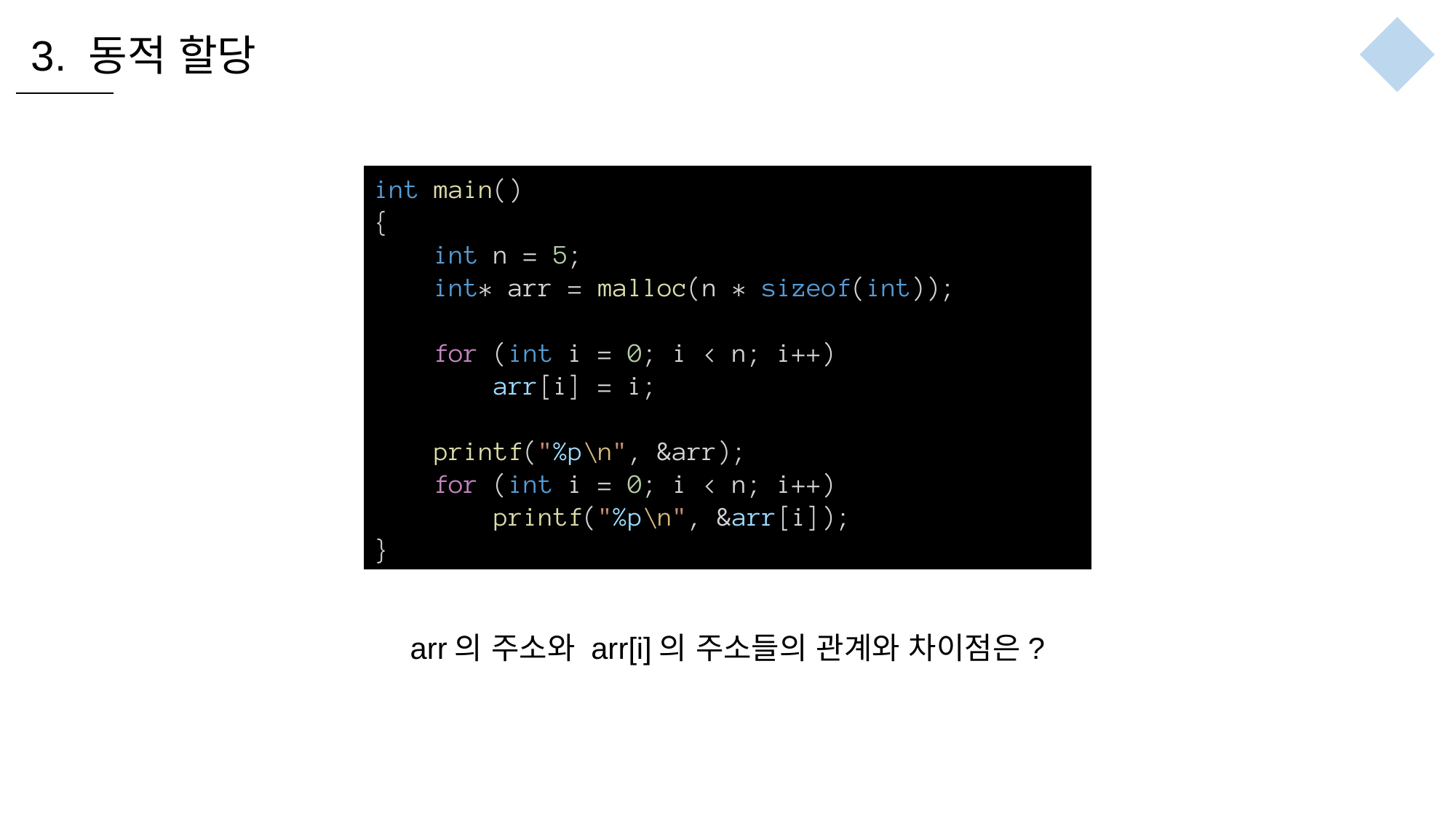

3. 동적 할당
int main()
{
    int n = 5;
    int* arr = malloc(n * sizeof(int));

    for (int i = 0; i < n; i++)
        arr[i] = i;
    printf("%p\n", &arr);
    for (int i = 0; i < n; i++)
        printf("%p\n", &arr[i]);
}
arr의 주소와 arr[i]의 주소들의 관계와 차이점은?